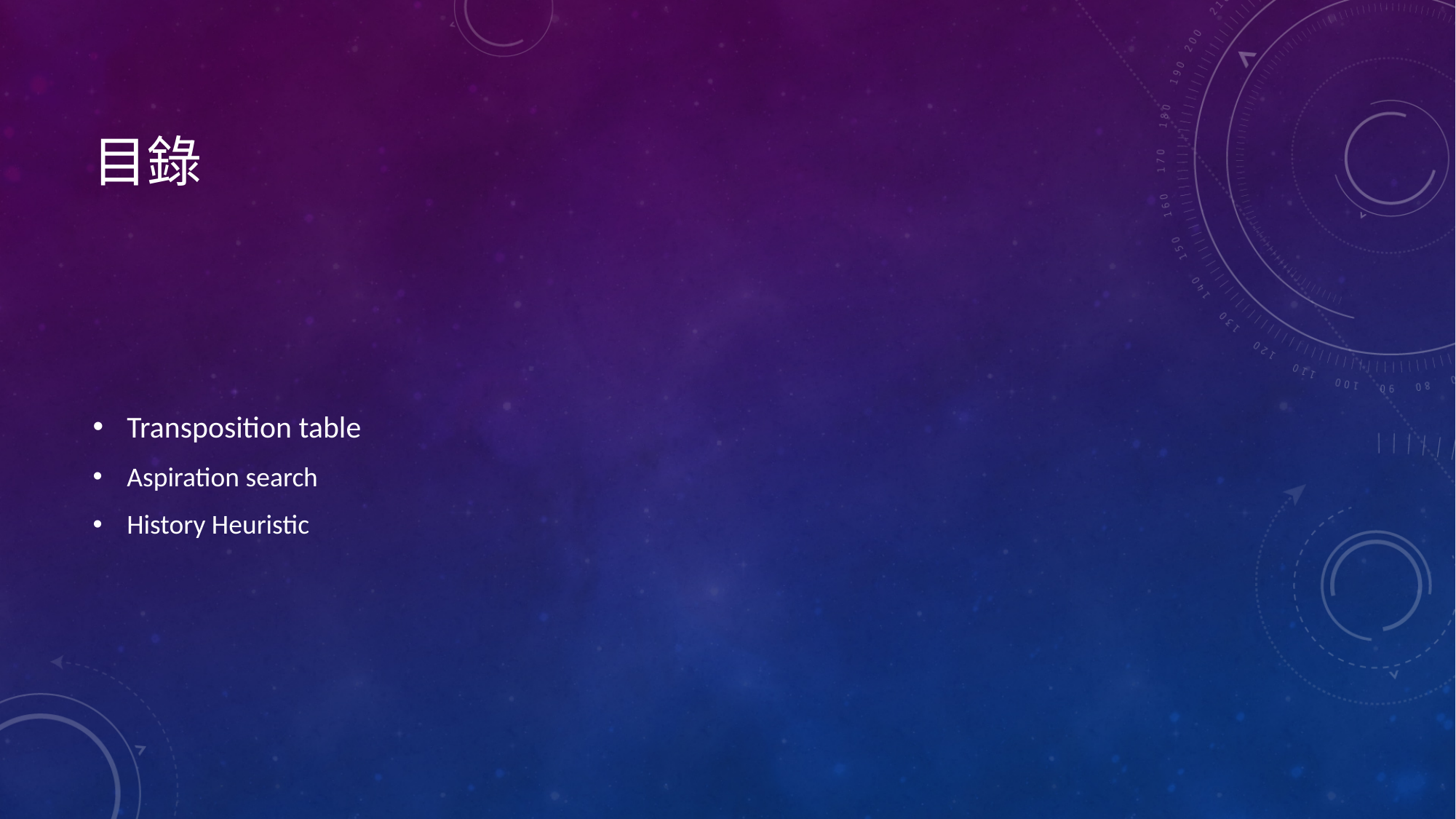

# 目錄
Transposition table
Aspiration search
History Heuristic